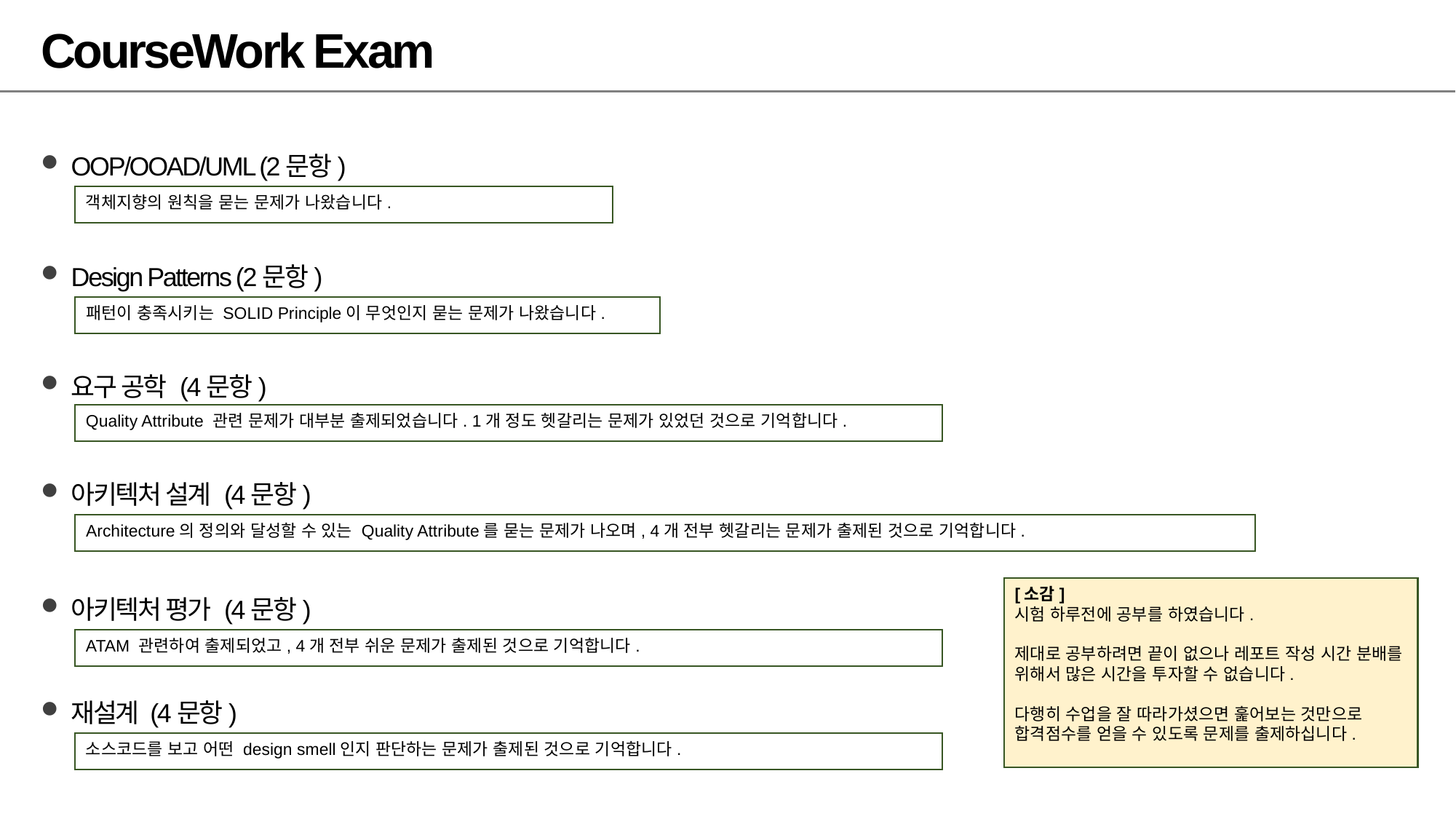

# CourseWork Exam
OOP/OOAD/UML (2문항)
객체지향의 원칙을 묻는 문제가 나왔습니다.
Design Patterns (2문항)
패턴이 충족시키는 SOLID Principle이 무엇인지 묻는 문제가 나왔습니다.
요구 공학 (4문항)
Quality Attribute 관련 문제가 대부분 출제되었습니다. 1개 정도 헷갈리는 문제가 있었던 것으로 기억합니다.
아키텍처 설계 (4문항)
Architecture의 정의와 달성할 수 있는 Quality Attribute를 묻는 문제가 나오며, 4개 전부 헷갈리는 문제가 출제된 것으로 기억합니다.
아키텍처 평가 (4문항)
[소감]
시험 하루전에 공부를 하였습니다.

제대로 공부하려면 끝이 없으나 레포트 작성 시간 분배를 위해서 많은 시간을 투자할 수 없습니다.

다행히 수업을 잘 따라가셨으면 훑어보는 것만으로 합격점수를 얻을 수 있도록 문제를 출제하십니다.
ATAM 관련하여 출제되었고, 4개 전부 쉬운 문제가 출제된 것으로 기억합니다.
재설계 (4문항)
소스코드를 보고 어떤 design smell인지 판단하는 문제가 출제된 것으로 기억합니다.